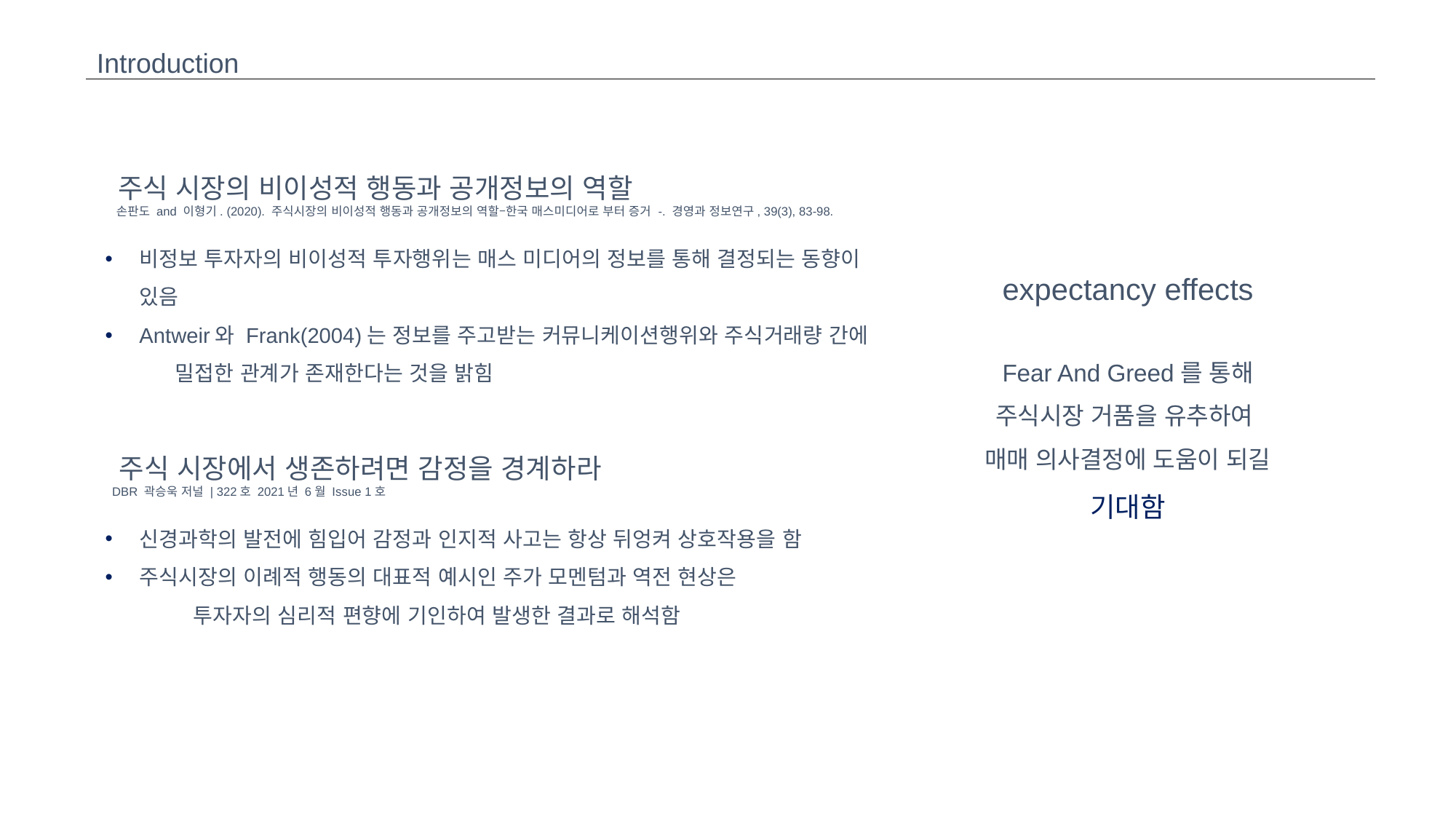

Introduction

 주식 시장의 비이성적 행동과 공개정보의 역할
   손판도 and 이형기. (2020). 주식시장의 비이성적 행동과 공개정보의 역할–한국 매스미디어로 부터 증거 -. 경영과 정보연구, 39(3), 83-98.

비정보 투자자의 비이성적 투자행위는 매스 미디어의 정보를 통해 결정되는 동향이 있음
Antweir와 Frank(2004)는 정보를 주고받는 커뮤니케이션행위와 주식거래량 간에         밀접한 관계가 존재한다는 것을 밝힘

 주식 시장에서 생존하려면 감정을 경계하라
  DBR 곽승욱 저널 | 322호 2021년 6월 Issue 1호

신경과학의 발전에 힘입어 감정과 인지적 사고는 항상 뒤엉켜 상호작용을 함
주식시장의 이례적 행동의 대표적 예시인 주가 모멘텀과 역전 현상은                                 투자자의 심리적 편향에 기인하여 발생한 결과로 해석함

expectancy effects

Fear And Greed를 통해
주식시장 거품을 유추하여
매매 의사결정에 도움이 되길 기대함